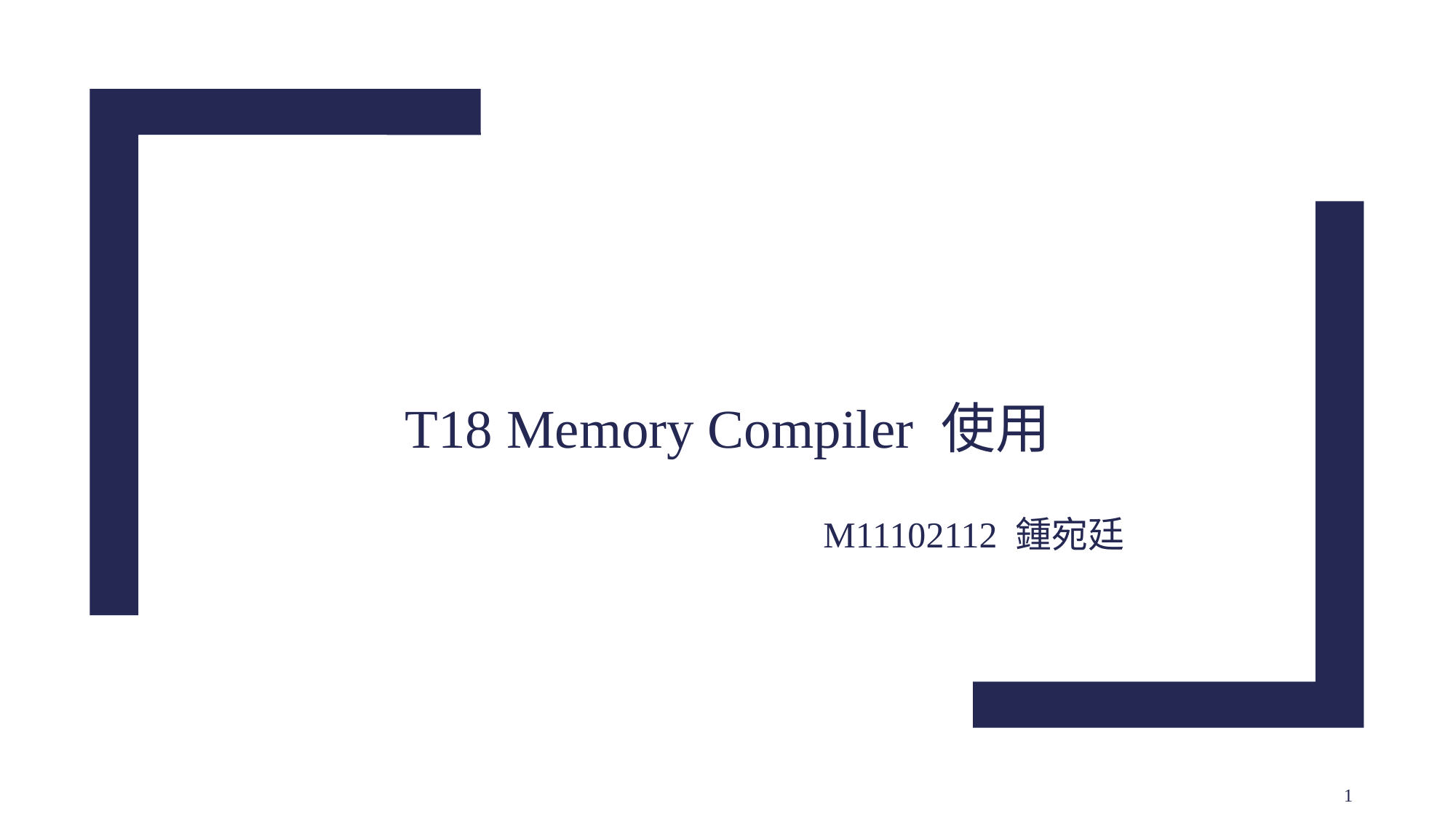

# T18 Memory Compiler 使用
M11102112 鍾宛廷
1